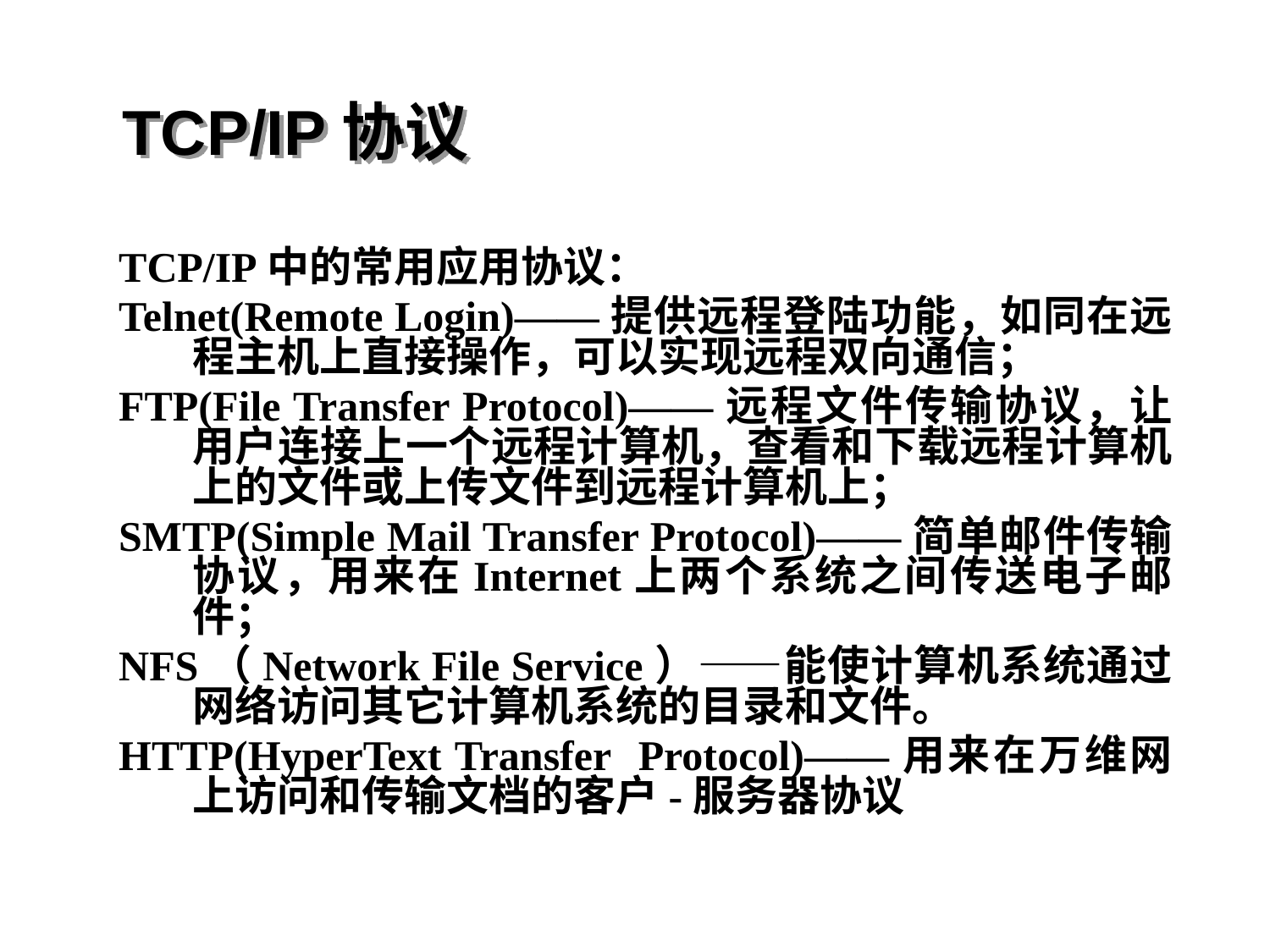

# TCP/IP协议
TCP/IP中的常用应用协议：
Telnet(Remote Login)——提供远程登陆功能，如同在远程主机上直接操作，可以实现远程双向通信；
FTP(File Transfer Protocol)——远程文件传输协议，让用户连接上一个远程计算机，查看和下载远程计算机上的文件或上传文件到远程计算机上；
SMTP(Simple Mail Transfer Protocol)——简单邮件传输协议，用来在Internet上两个系统之间传送电子邮件；
NFS（Network File Service）——能使计算机系统通过网络访问其它计算机系统的目录和文件。
HTTP(HyperText Transfer  Protocol)——用来在万维网上访问和传输文档的客户-服务器协议